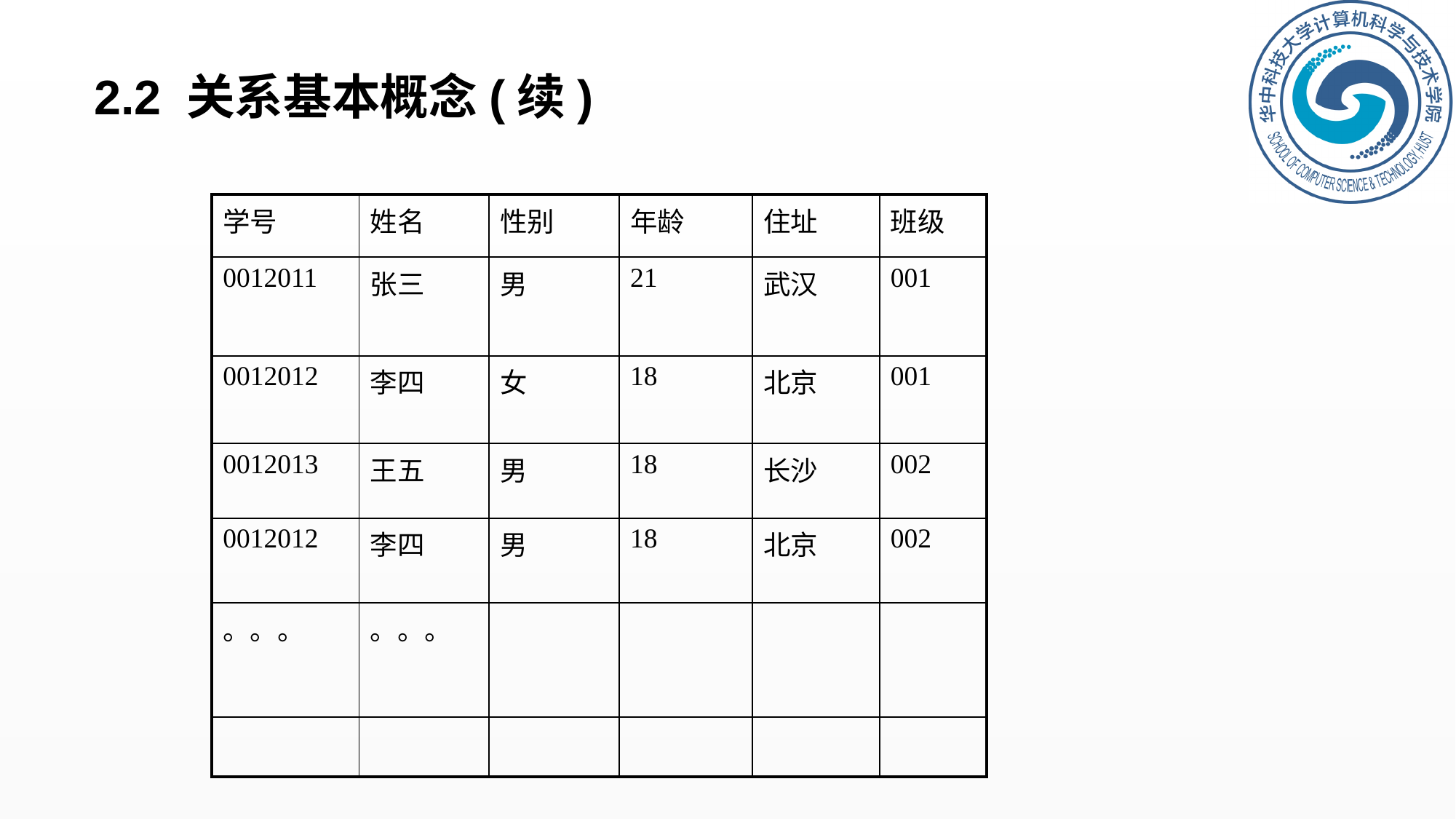

# 2.2 关系基本概念(续)
| 学号 | 姓名 | 性别 | 年龄 | 住址 | 班级 |
| --- | --- | --- | --- | --- | --- |
| 0012011 | 张三 | 男 | 21 | 武汉 | 001 |
| 0012012 | 李四 | 女 | 18 | 北京 | 001 |
| 0012013 | 王五 | 男 | 18 | 长沙 | 002 |
| 0012012 | 李四 | 男 | 18 | 北京 | 002 |
| 。。。 | 。。。 |  |  |  |  |
|  |  |  |  |  |  |